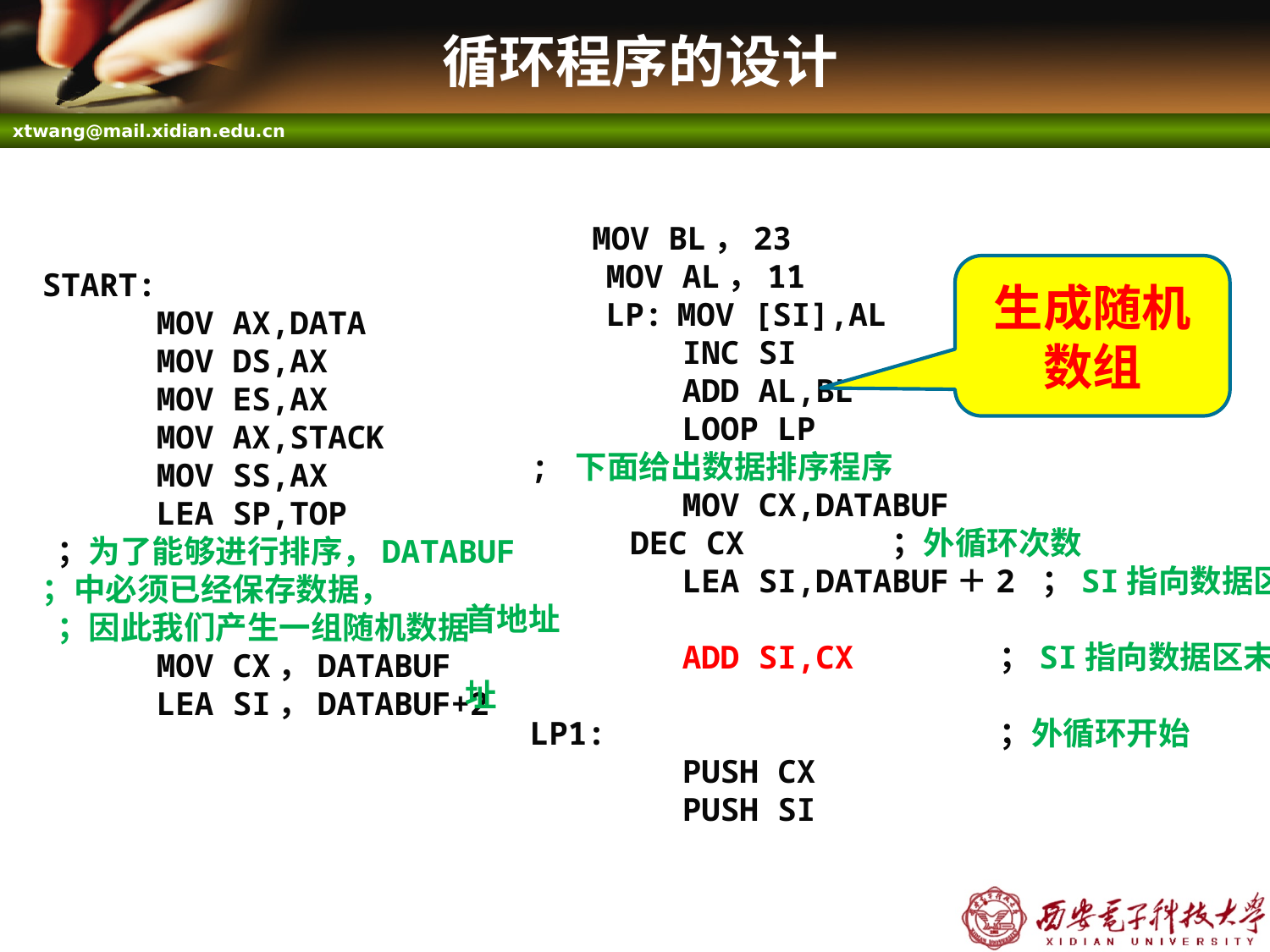

# 循环程序的设计
 	MOV BL，23
    MOV AL，11
    LP:  MOV [SI],AL
        INC SI
        ADD AL,BL
        LOOP LP
; 下面给出数据排序程序
        MOV CX,DATABUF
	  DEC CX	  ；外循环次数
        LEA SI,DATABUF＋2 ；SI指向数据区首地址
        ADD SI,CX	 ；SI指向数据区末地址
LP1:			 ；外循环开始
        PUSH CX
        PUSH SI
START:
      MOV AX,DATA
      MOV DS,AX
      MOV ES,AX
      MOV AX,STACK
      MOV SS,AX
      LEA SP,TOP
 ；为了能够进行排序，DATABUF
；中必须已经保存数据，
 ；因此我们产生一组随机数据
      MOV CX，DATABUF
      LEA SI，DATABUF+2

生成随机数组